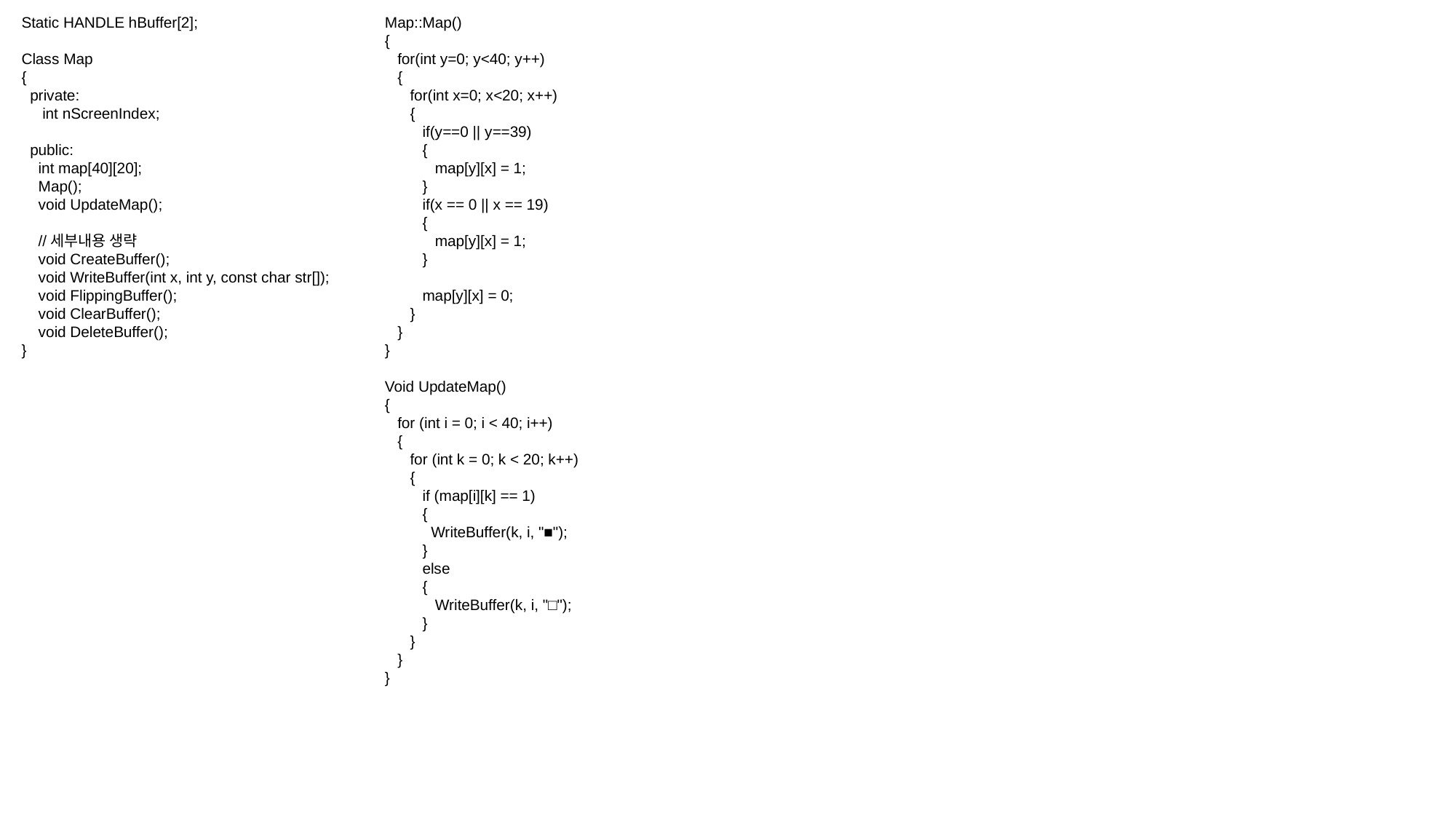

Static HANDLE hBuffer[2];

Class Map
{
  private:
     int nScreenIndex;

  public:
    int map[40][20];
    Map();
    void UpdateMap();

    //세부내용 생략
    void CreateBuffer();
    void WriteBuffer(int x, int y, const char str[]);
    void FlippingBuffer();
    void ClearBuffer();
    void DeleteBuffer();
}
Map::Map()
{
   for(int y=0; y<40; y++)
   {
      for(int x=0; x<20; x++)
      {
         if(y==0 || y==39)
         {
            map[y][x] = 1;
         }
         if(x == 0 || x == 19)
         {
            map[y][x] = 1;
         }

         map[y][x] = 0;
      }
   }
}

Void UpdateMap()
{
   for (int i = 0; i < 40; i++)
   {
      for (int k = 0; k < 20; k++)
      {
         if (map[i][k] == 1)
         {
           WriteBuffer(k, i, "■");
         }
         else
         {
            WriteBuffer(k, i, "□");
         }
      }
   }
}